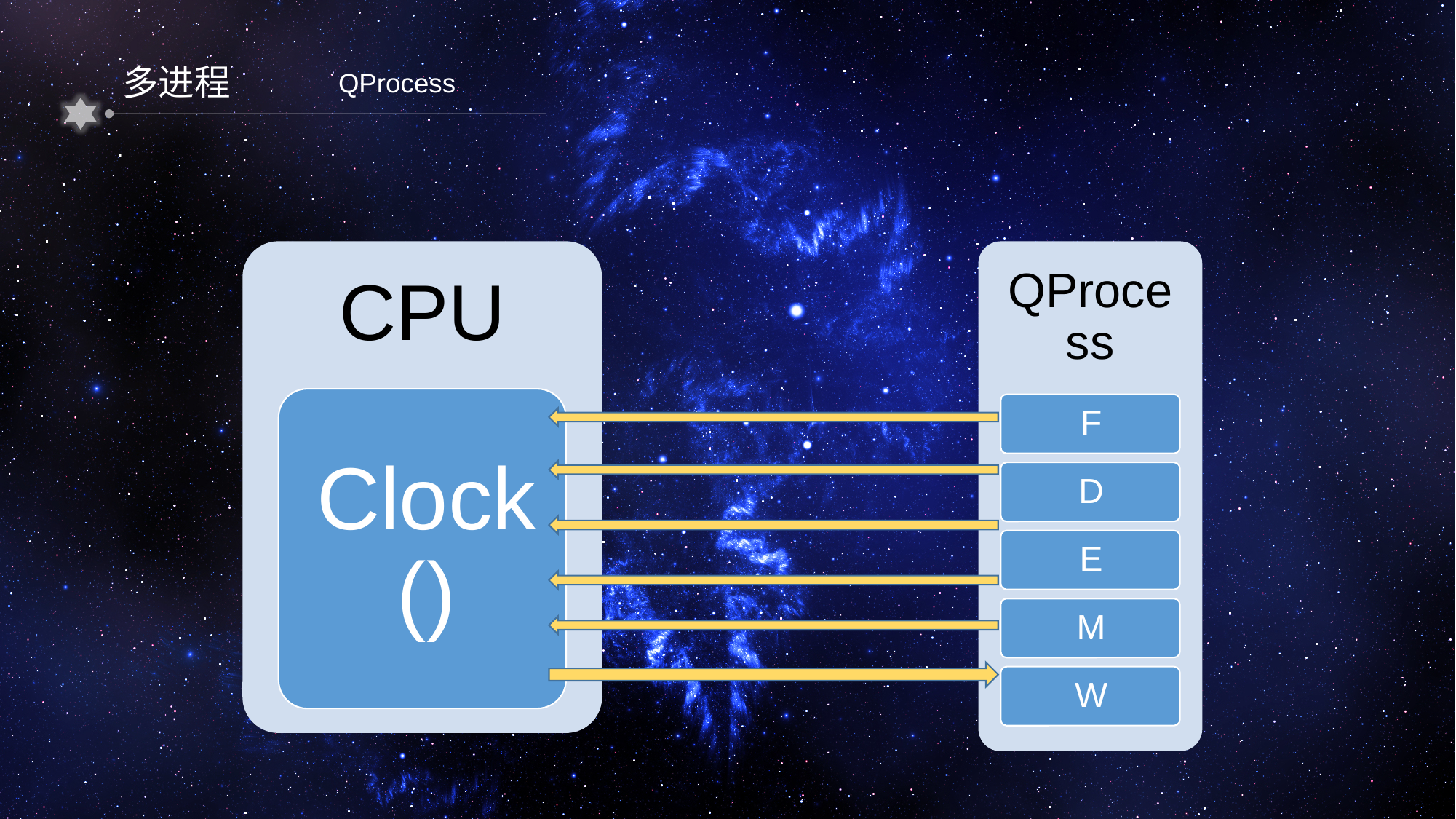

多进程
QProcess
CPU
Clock()
QProcess
F
D
E
M
W